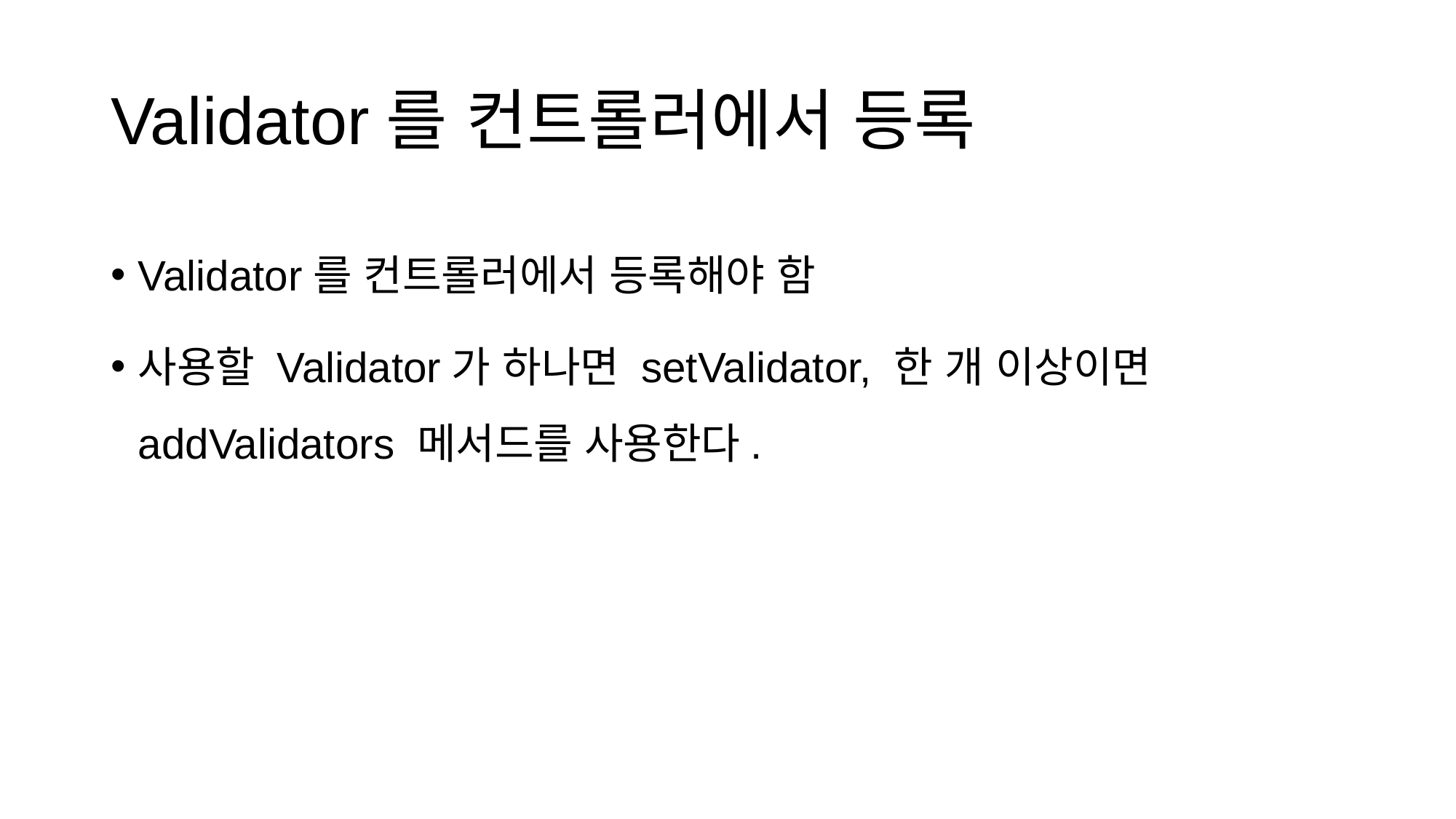

# Validator를 컨트롤러에서 등록
Validator를 컨트롤러에서 등록해야 함
사용할 Validator가 하나면 setValidator, 한 개 이상이면 addValidators 메서드를 사용한다.